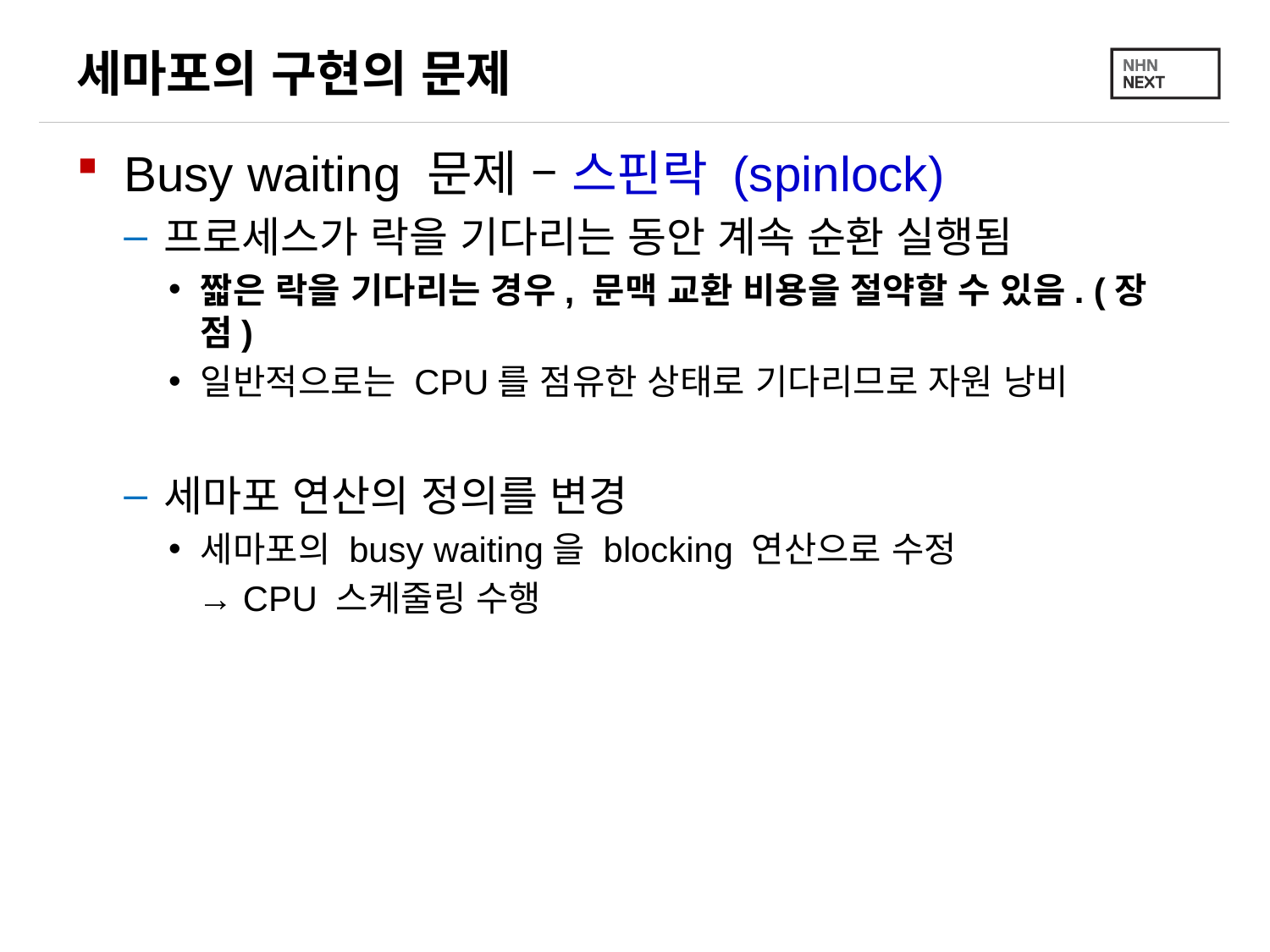

# 세마포의 구현의 문제
Busy waiting 문제 – 스핀락 (spinlock)
프로세스가 락을 기다리는 동안 계속 순환 실행됨
짧은 락을 기다리는 경우, 문맥 교환 비용을 절약할 수 있음. (장점)
일반적으로는 CPU를 점유한 상태로 기다리므로 자원 낭비

세마포 연산의 정의를 변경
세마포의 busy waiting을 blocking 연산으로 수정
   → CPU 스케줄링 수행